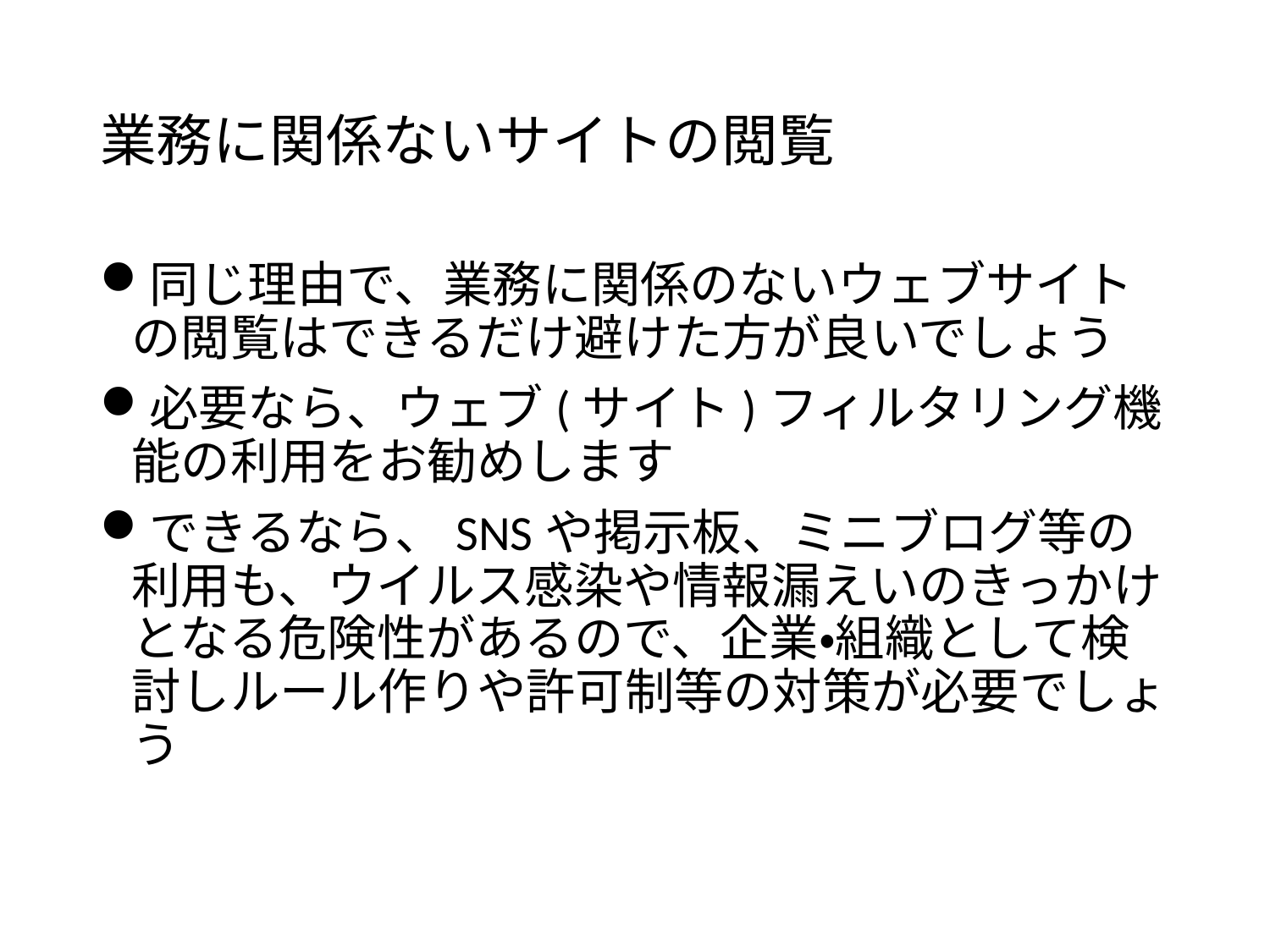

# 業務に関係ないサイトの閲覧
同じ理由で、業務に関係のないウェブサイトの閲覧はできるだけ避けた方が良いでしょう
必要なら、ウェブ(サイト)フィルタリング機能の利用をお勧めします
できるなら、SNSや掲示板、ミニブログ等の利用も、ウイルス感染や情報漏えいのきっかけとなる危険性があるので、企業・組織として検討しルール作りや許可制等の対策が必要でしょう